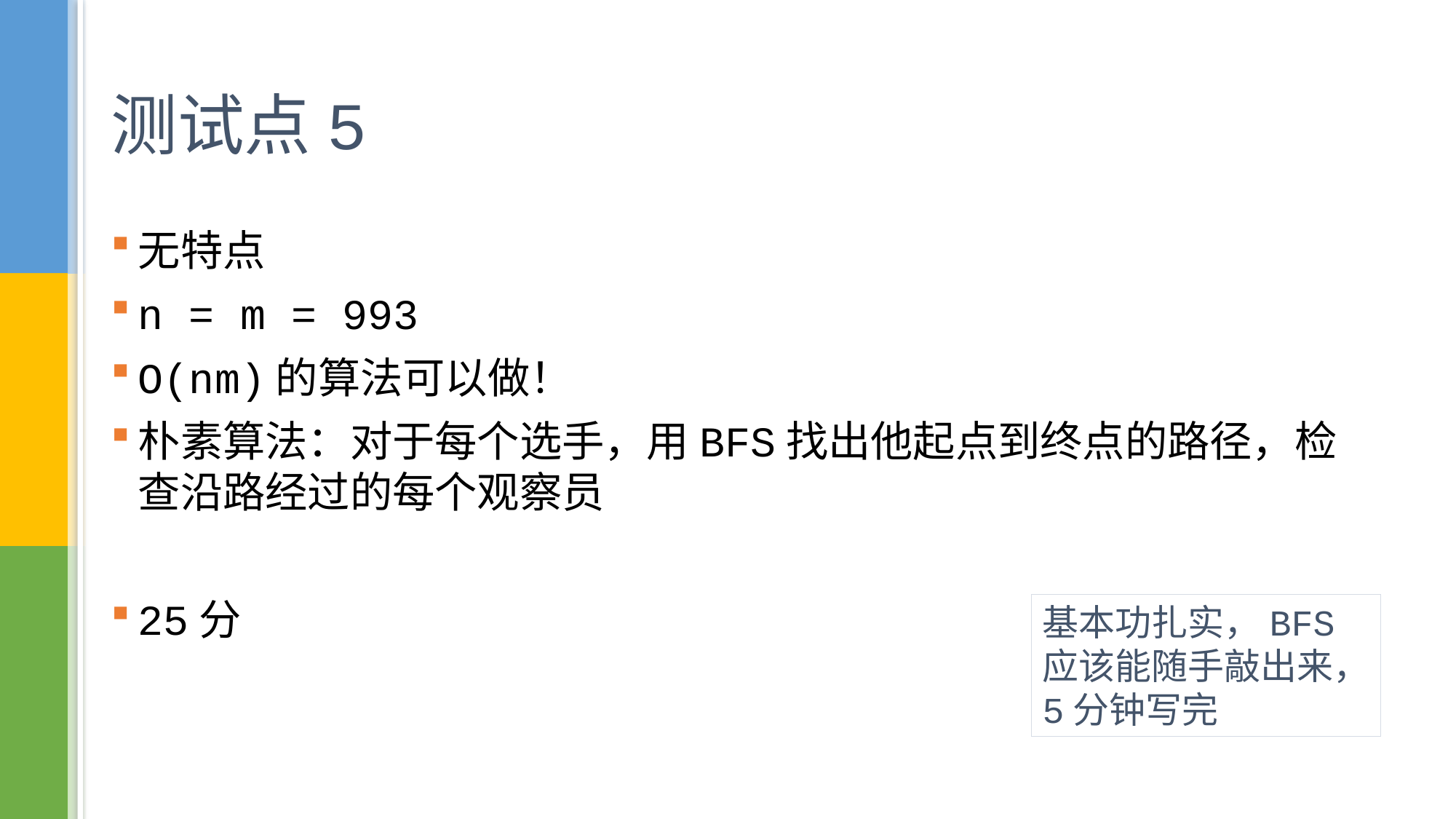

# 测试点5
无特点
n = m = 993
O(nm)的算法可以做！
朴素算法：对于每个选手，用BFS找出他起点到终点的路径，检查沿路经过的每个观察员

25分
基本功扎实，BFS应该能随手敲出来，5分钟写完